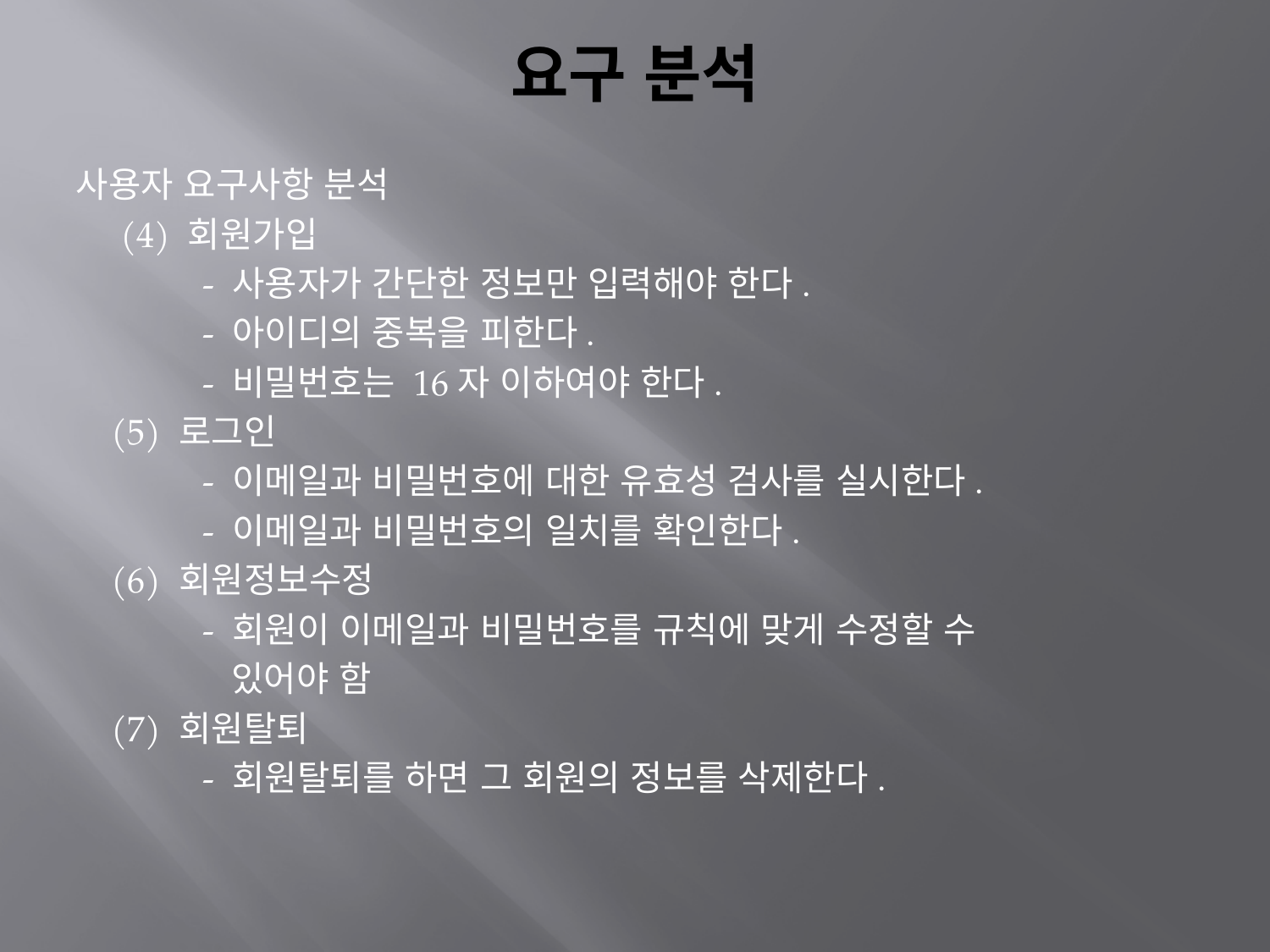

# 요구 분석
사용자 요구사항 분석
     (4) 회원가입
	- 사용자가 간단한 정보만 입력해야 한다.
	- 아이디의 중복을 피한다.
	- 비밀번호는 16자 이하여야 한다.
    (5) 로그인
	- 이메일과 비밀번호에 대한 유효성 검사를 실시한다.
	- 이메일과 비밀번호의 일치를 확인한다.
    (6) 회원정보수정
	- 회원이 이메일과 비밀번호를 규칙에 맞게 수정할 수
	  있어야 함
    (7) 회원탈퇴
	- 회원탈퇴를 하면 그 회원의 정보를 삭제한다.